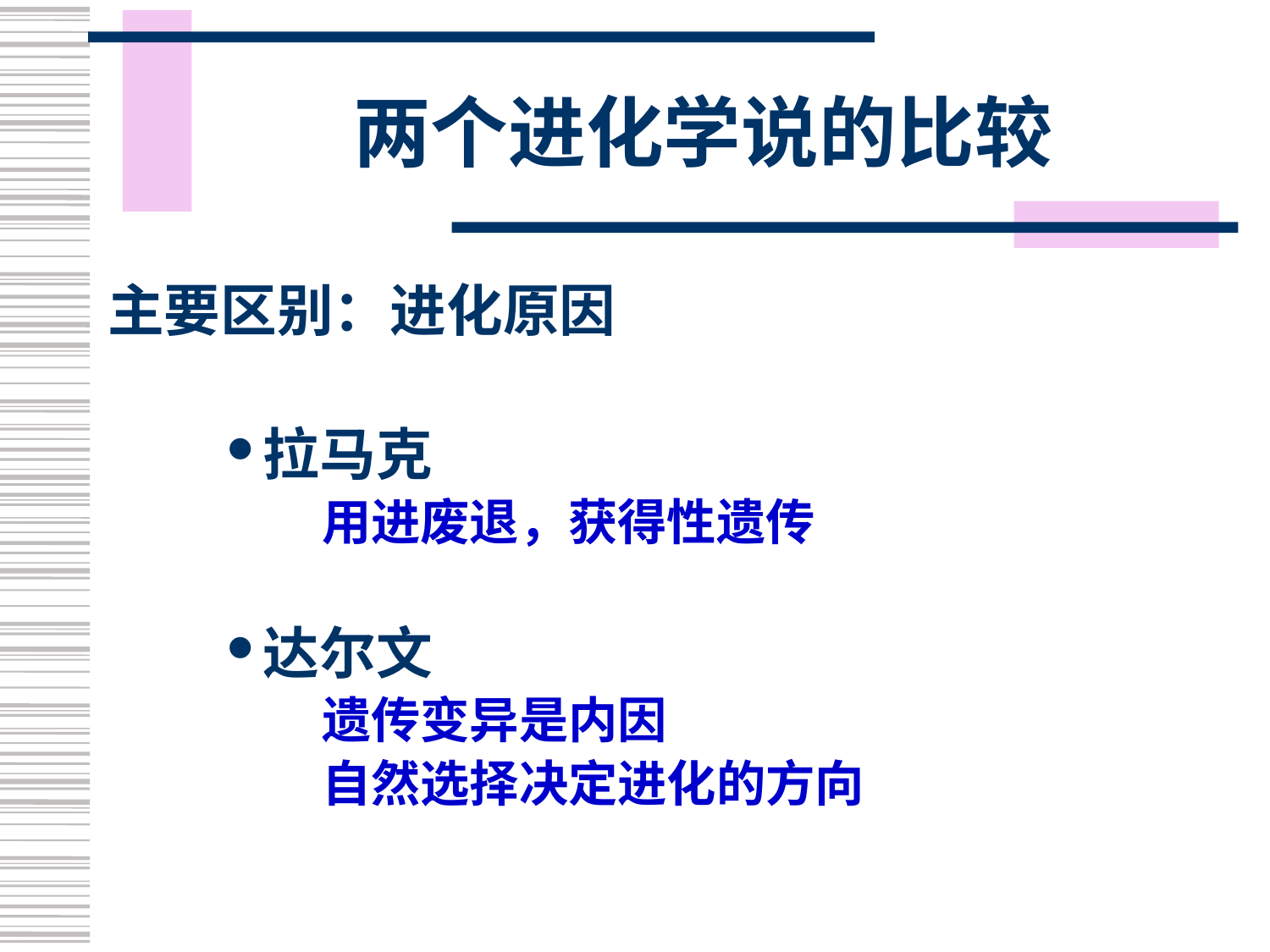

# 两个进化学说的比较
主要区别：进化原因

拉马克
用进废退，获得性遗传

达尔文
遗传变异是内因
自然选择决定进化的方向